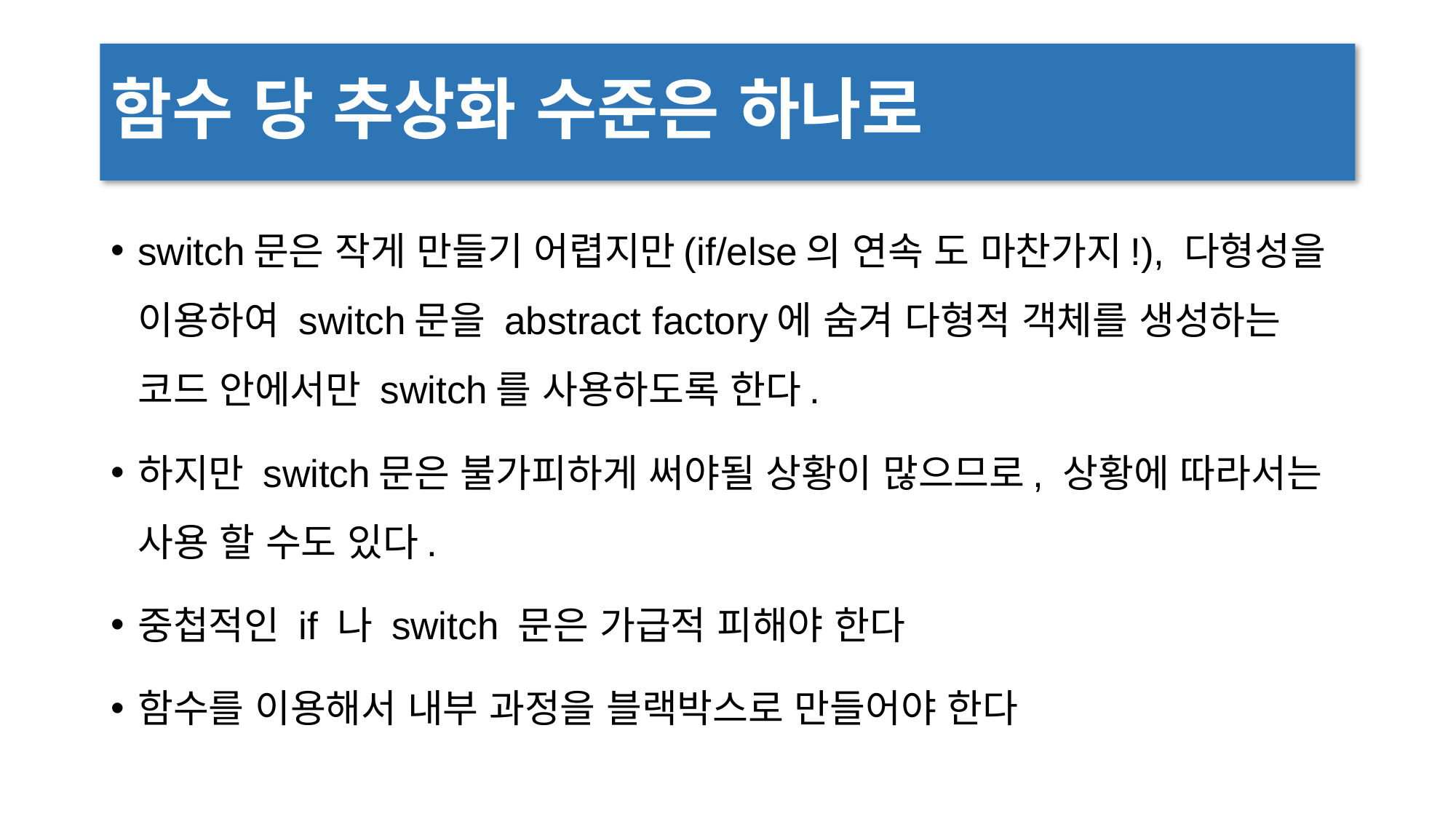

# 함수 당 추상화 수준은 하나로
switch문은 작게 만들기 어렵지만(if/else의 연속 도 마찬가지!), 다형성을 이용하여 switch문을 abstract factory에 숨겨 다형적 객체를 생성하는 코드 안에서만 switch를 사용하도록 한다.
하지만 switch문은 불가피하게 써야될 상황이 많으므로, 상황에 따라서는 사용 할 수도 있다.
중첩적인 if 나 switch 문은 가급적 피해야 한다
함수를 이용해서 내부 과정을 블랙박스로 만들어야 한다